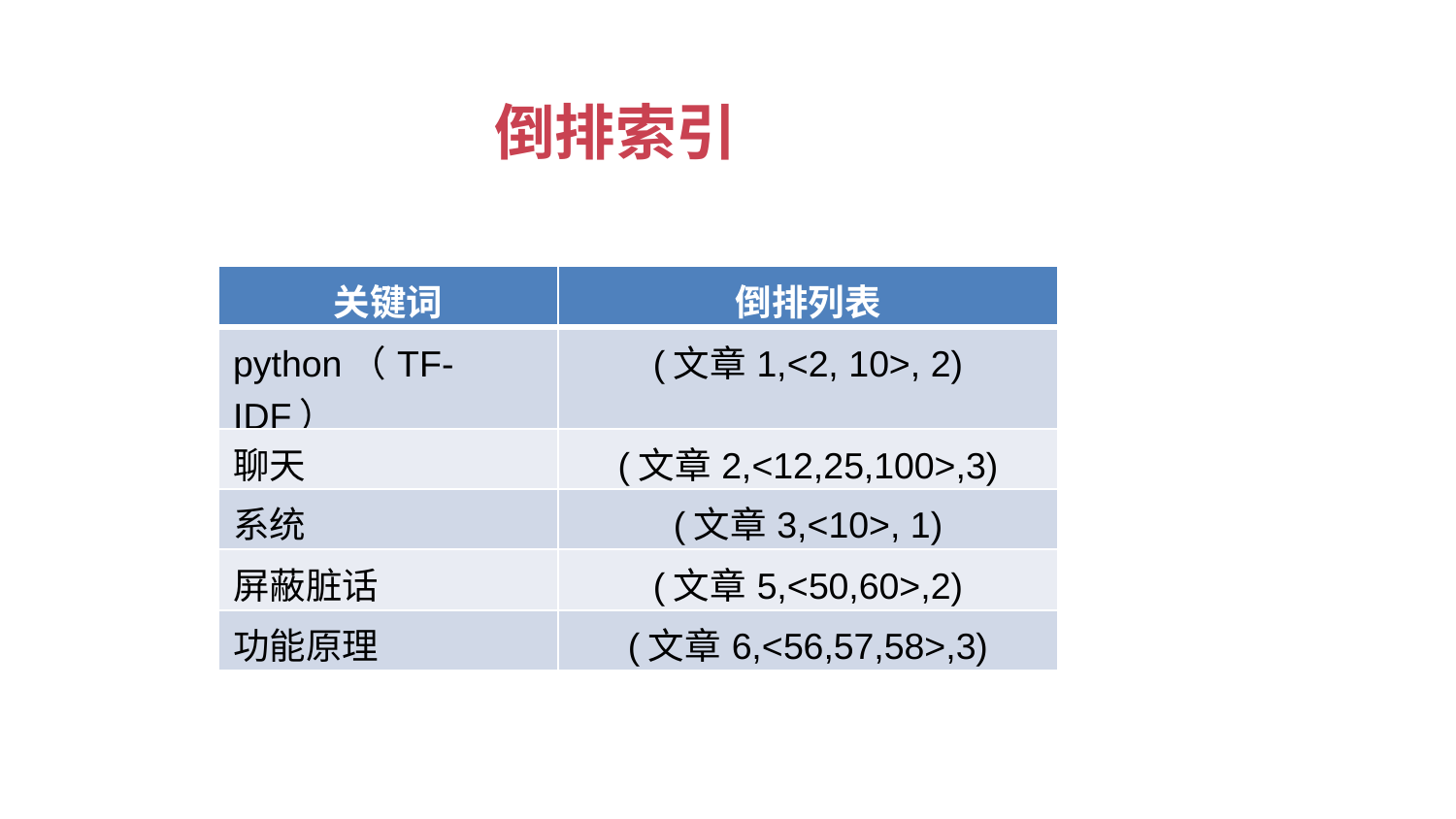

倒排索引
| 关键词 | 倒排列表 |
| --- | --- |
| python（TF-IDF） | (文章1,<2, 10>, 2) |
| 聊天 | (文章2,<12,25,100>,3) |
| 系统 | (文章3,<10>, 1) |
| 屏蔽脏话 | (文章5,<50,60>,2) |
| 功能原理 | (文章6,<56,57,58>,3) |